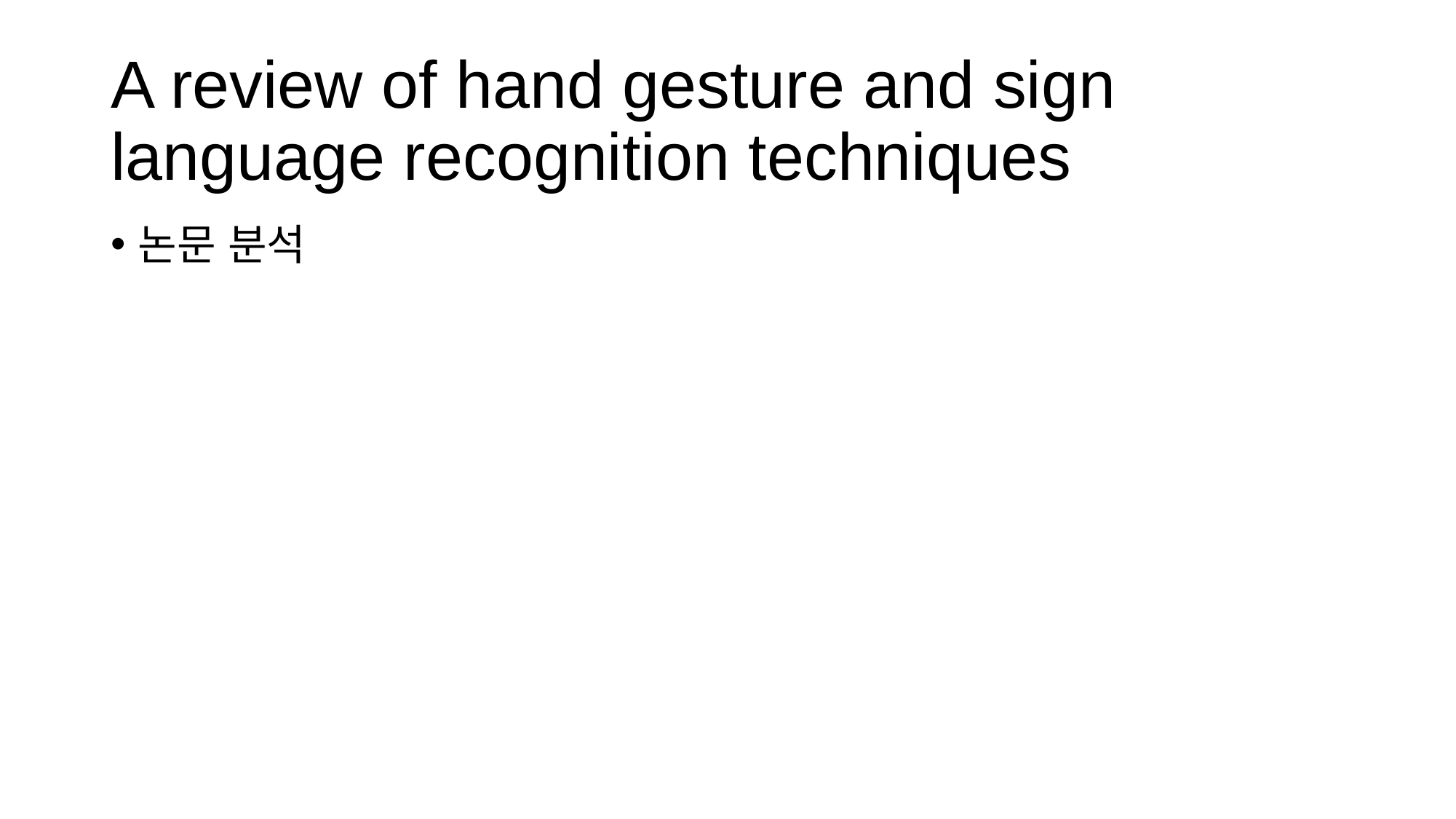

# A review of hand gesture and sign language recognition techniques
논문 분석